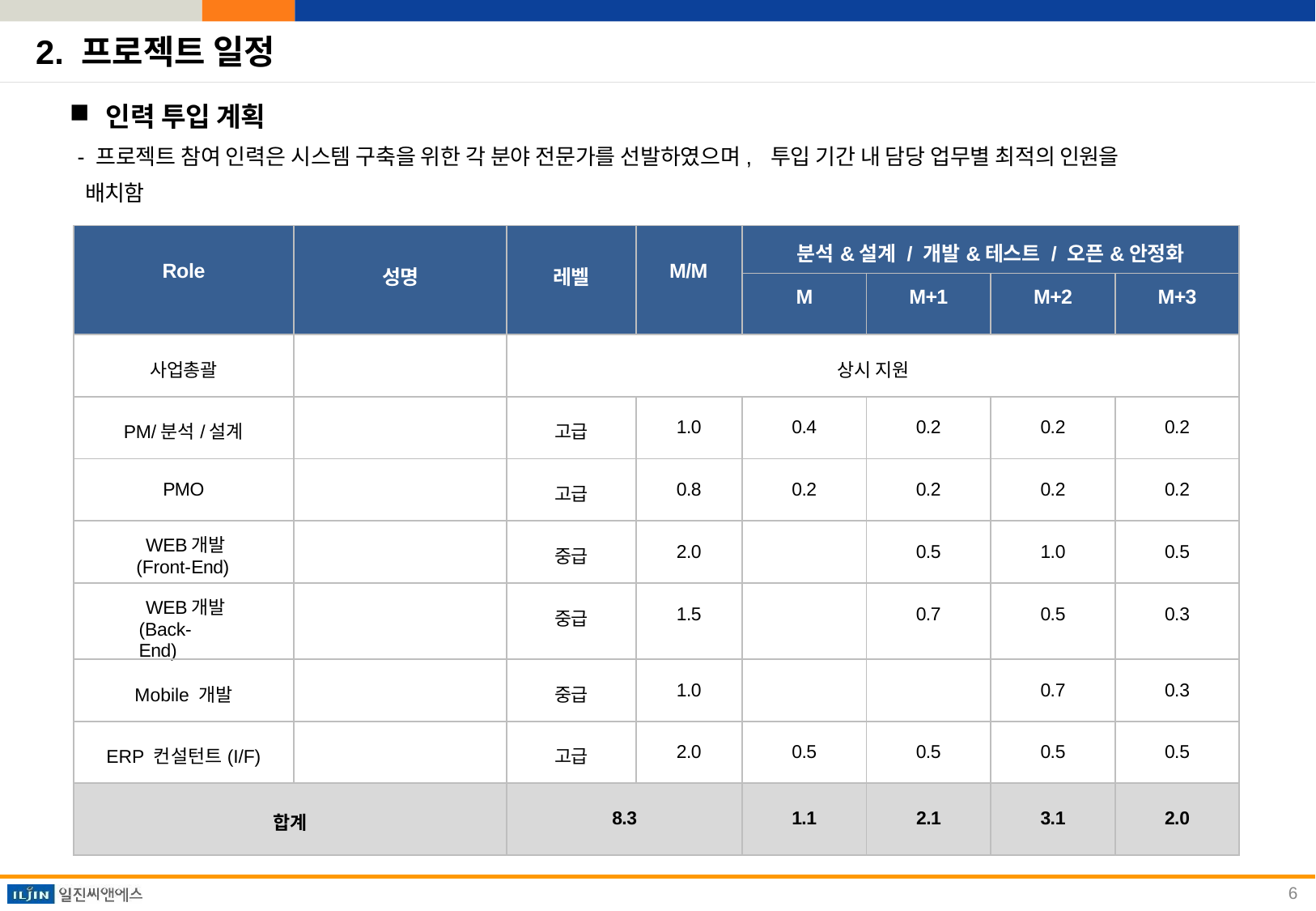

# 2. 프로젝트 일정
인력 투입 계획
- 프로젝트 참여 인력은 시스템 구축을 위한 각 분야 전문가를 선발하였으며, 투입 기간 내 담당 업무별 최적의 인원을
배치함
| Role | 성명 | 레벨 | M/M | 분석&설계 / 개발&테스트 / 오픈&안정화 |  |  |  |
| --- | --- | --- | --- | --- | --- | --- | --- |
|  |  |  |  | M | M+1 | M+2 | M+3 |
| 사업총괄 |  | 상시 지원 |  |  |  |  |  |
| PM/분석/설계 |  | 고급 | 1.0 | 0.4 | 0.2 | 0.2 | 0.2 |
| PMO |  | 고급 | 0.8 | 0.2 | 0.2 | 0.2 | 0.2 |
| WEB개발 (Front-End) |  | 중급 | 2.0 |  | 0.5 | 1.0 | 0.5 |
| WEB개발 (Back-End) |  | 중급 | 1.5 |  | 0.7 | 0.5 | 0.3 |
| Mobile 개발 |  | 중급 | 1.0 |  |  | 0.7 | 0.3 |
| ERP 컨설턴트(I/F) |  | 고급 | 2.0 | 0.5 | 0.5 | 0.5 | 0.5 |
| 합계 |  | 8.3 |  | 1.1 | 2.1 | 3.1 | 2.0 |
6